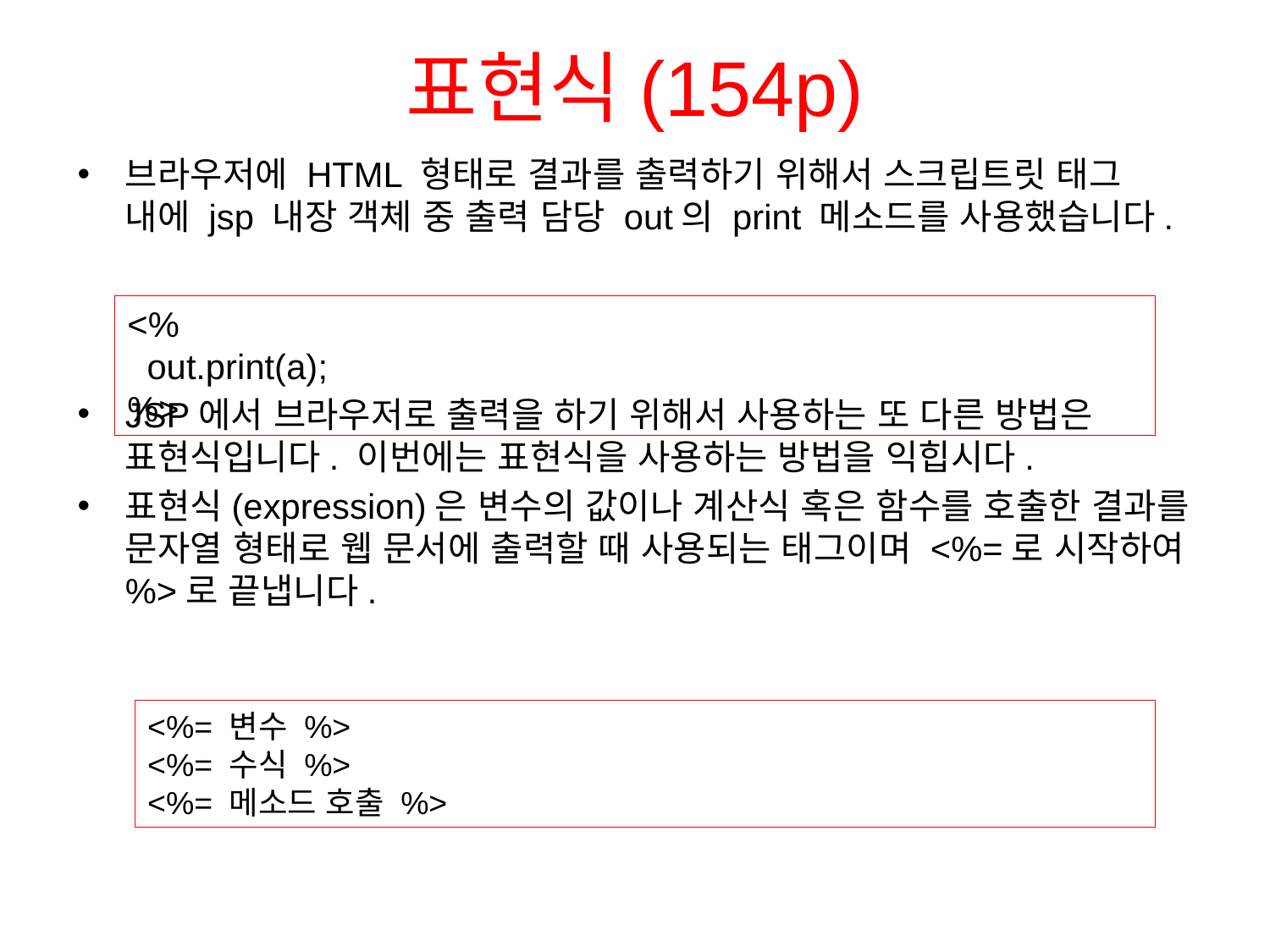

# 표현식(154p)
브라우저에 HTML 형태로 결과를 출력하기 위해서 스크립트릿 태그 내에 jsp 내장 객체 중 출력 담당 out의 print 메소드를 사용했습니다.

JSP에서 브라우저로 출력을 하기 위해서 사용하는 또 다른 방법은 표현식입니다. 이번에는 표현식을 사용하는 방법을 익힙시다.
표현식(expression)은 변수의 값이나 계산식 혹은 함수를 호출한 결과를 문자열 형태로 웹 문서에 출력할 때 사용되는 태그이며 <%=로 시작하여 %>로 끝냅니다.
<%
  out.print(a);
%>
<%= 변수 %>
<%= 수식 %>
<%= 메소드 호출 %>